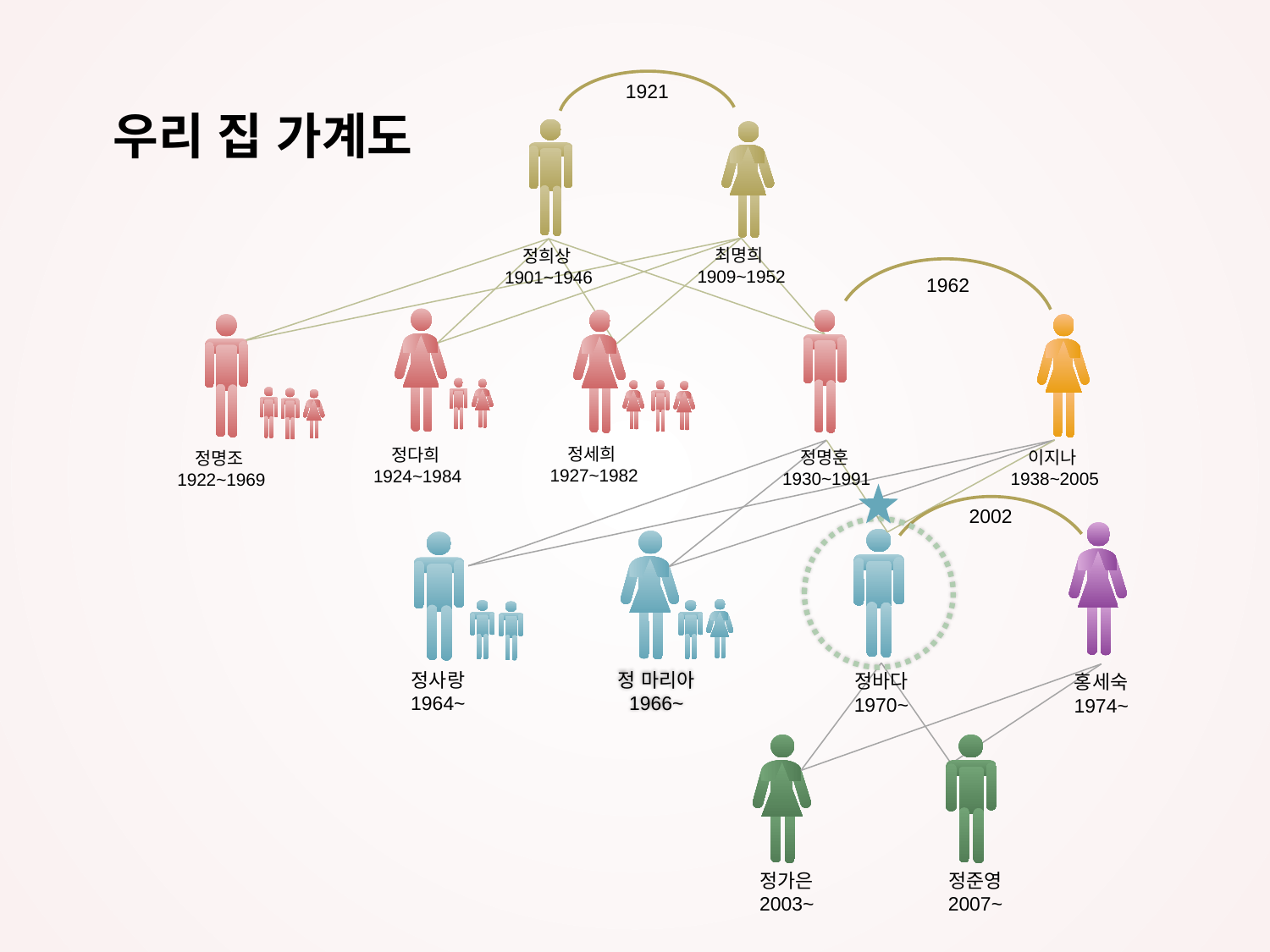

1921
우리 집 가계도

최명희1909~1952
정희상1901~1946
1962

정세희1927~1982
정다희1924~1984
이지나1938~2005
정명훈1930~1991
정명조1922~1969

2002

정사랑
1964~
정 마리아
1966~
정바다
1970~
홍세숙
1974~

정가은
2003~
정준영
2007~